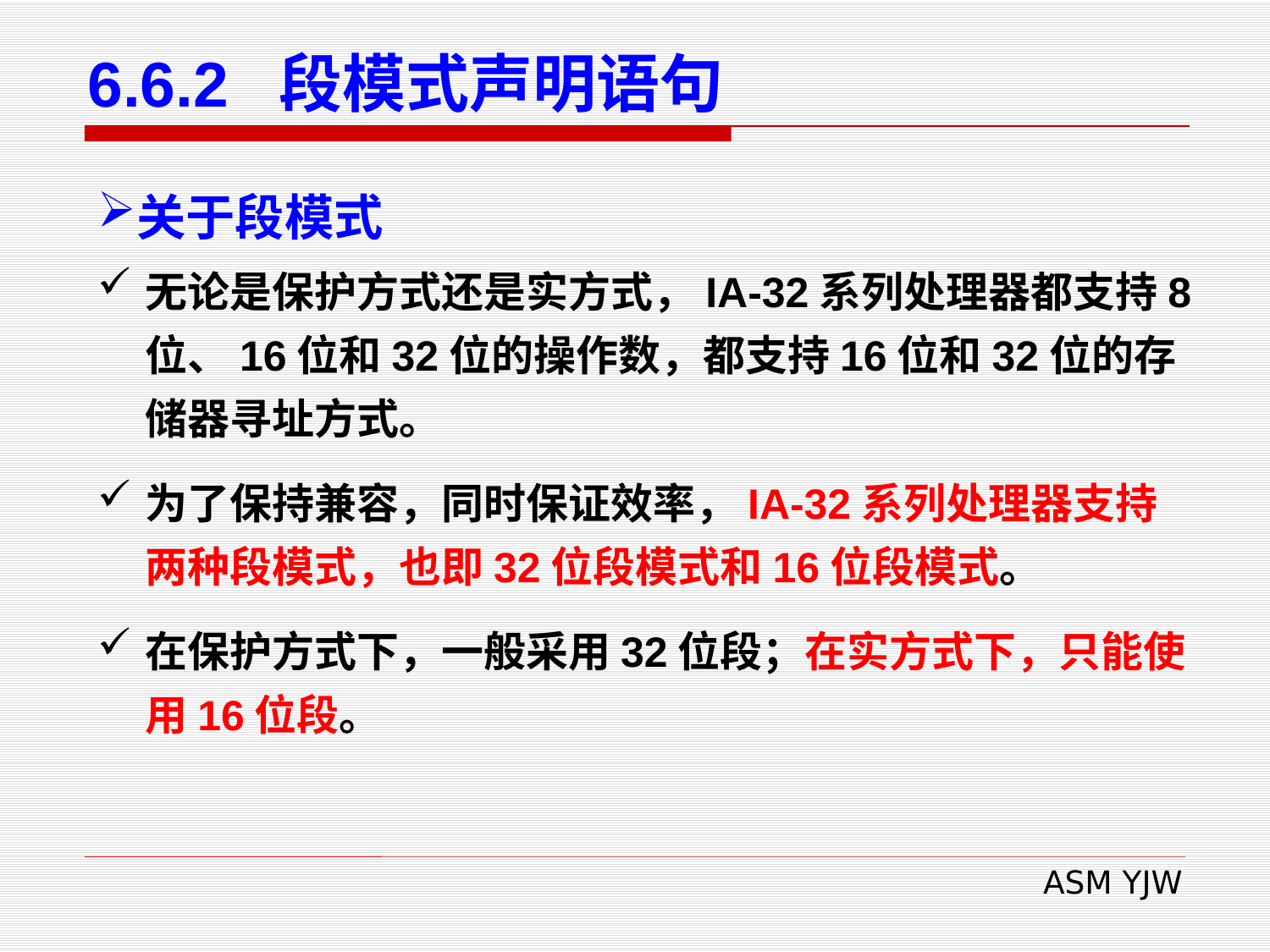

# 6.6.2  段模式声明语句
关于段模式
无论是保护方式还是实方式，IA-32系列处理器都支持8位、16位和32位的操作数，都支持16位和32位的存储器寻址方式。
为了保持兼容，同时保证效率，IA-32系列处理器支持两种段模式，也即32位段模式和16位段模式。
在保护方式下，一般采用32位段；在实方式下，只能使用16位段。